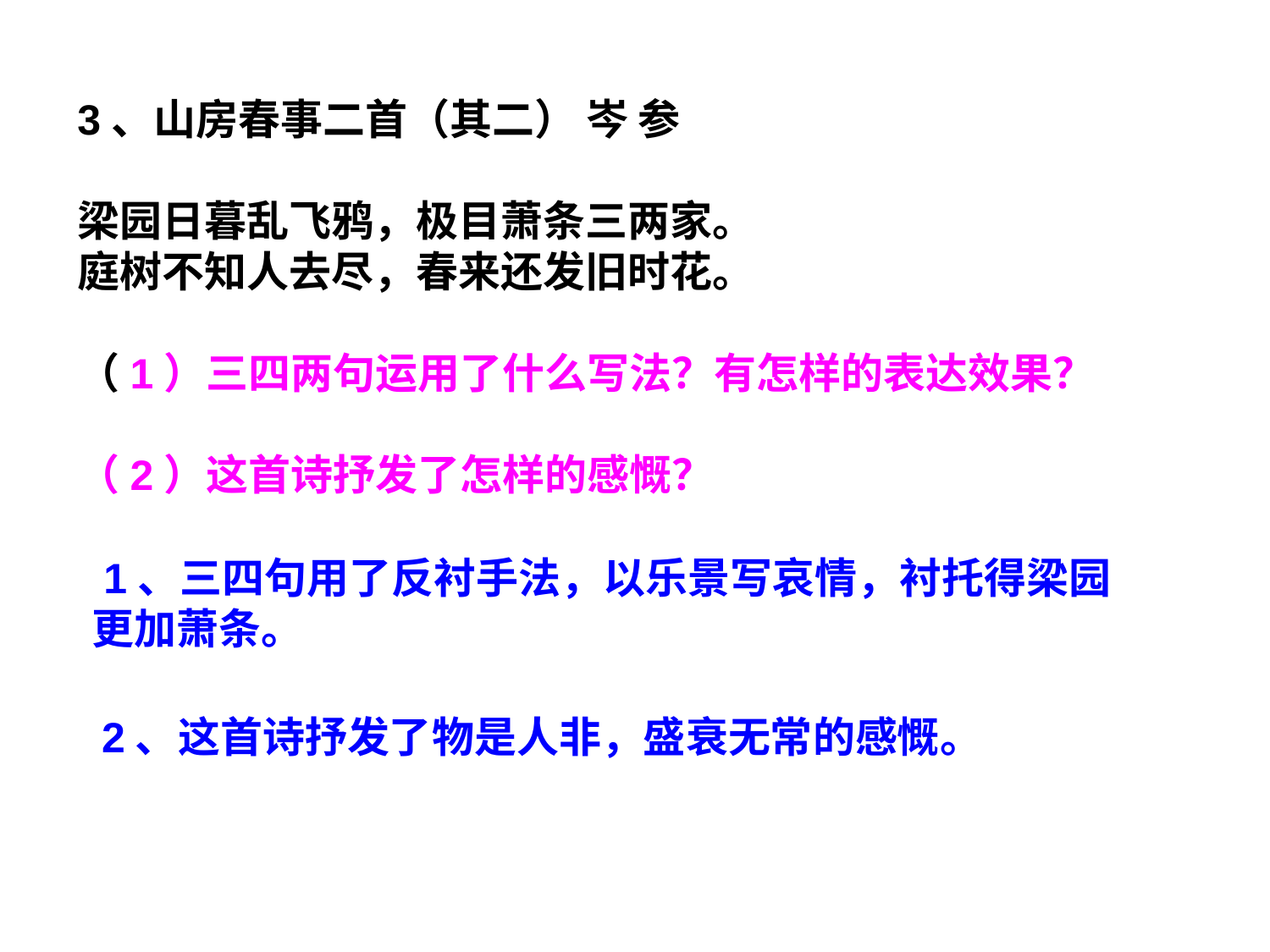

3、山房春事二首（其二） 岑 参
梁园日暮乱飞鸦，极目萧条三两家。
庭树不知人去尽，春来还发旧时花。
（1）三四两句运用了什么写法？有怎样的表达效果？  
  
（2）这首诗抒发了怎样的感慨？
 1、三四句用了反衬手法，以乐景写哀情，衬托得梁园更加萧条。
2、这首诗抒发了物是人非，盛衰无常的感慨。